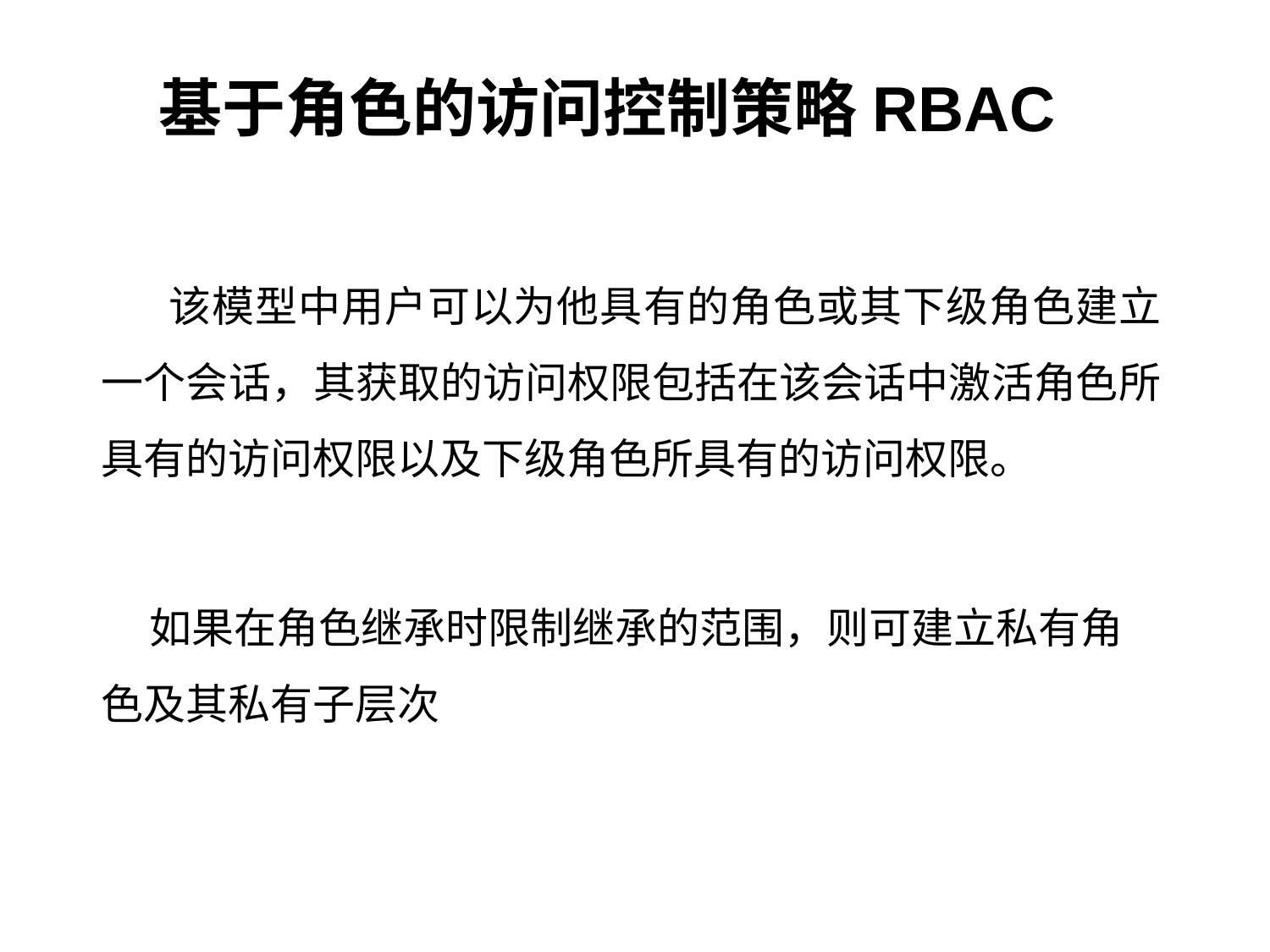

# 基于角色的访问控制策略RBAC
          该模型中用户可以为他具有的角色或其下级角色建立一个会话，其获取的访问权限包括在该会话中激活角色所具有的访问权限以及下级角色所具有的访问权限。

         如果在角色继承时限制继承的范围，则可建立私有角色及其私有子层次